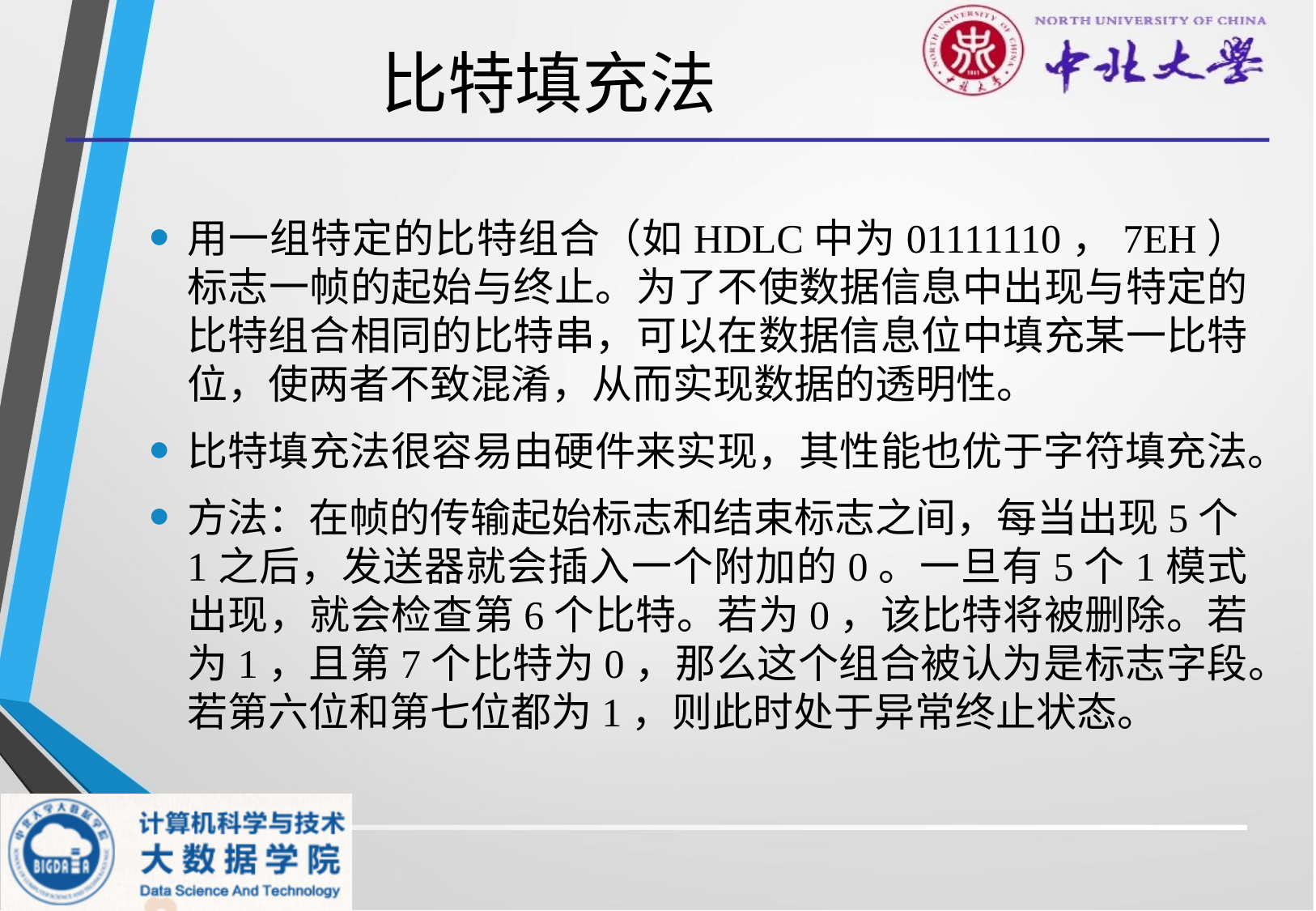

# 比特填充法
用一组特定的比特组合（如HDLC中为01111110，7EH）标志一帧的起始与终止。为了不使数据信息中出现与特定的比特组合相同的比特串，可以在数据信息位中填充某一比特位，使两者不致混淆，从而实现数据的透明性。
比特填充法很容易由硬件来实现，其性能也优于字符填充法。
方法：在帧的传输起始标志和结束标志之间，每当出现5个1之后，发送器就会插入一个附加的0。一旦有5个1模式出现，就会检查第6个比特。若为0，该比特将被删除。若为1，且第7个比特为0，那么这个组合被认为是标志字段。若第六位和第七位都为1，则此时处于异常终止状态。
21